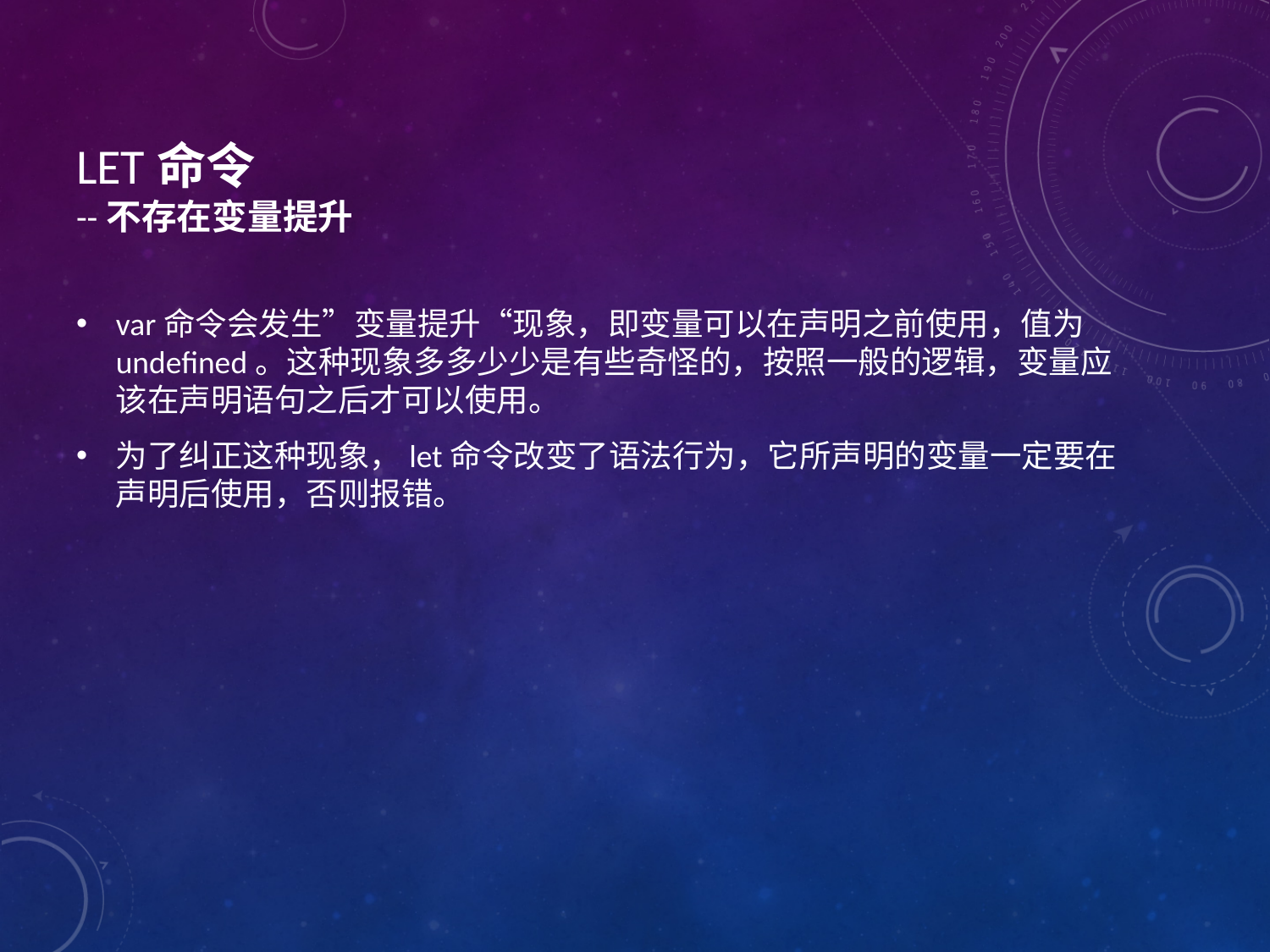

# let命令  --不存在变量提升
var命令会发生”变量提升“现象，即变量可以在声明之前使用，值为undefined。这种现象多多少少是有些奇怪的，按照一般的逻辑，变量应该在声明语句之后才可以使用。
为了纠正这种现象，let命令改变了语法行为，它所声明的变量一定要在声明后使用，否则报错。